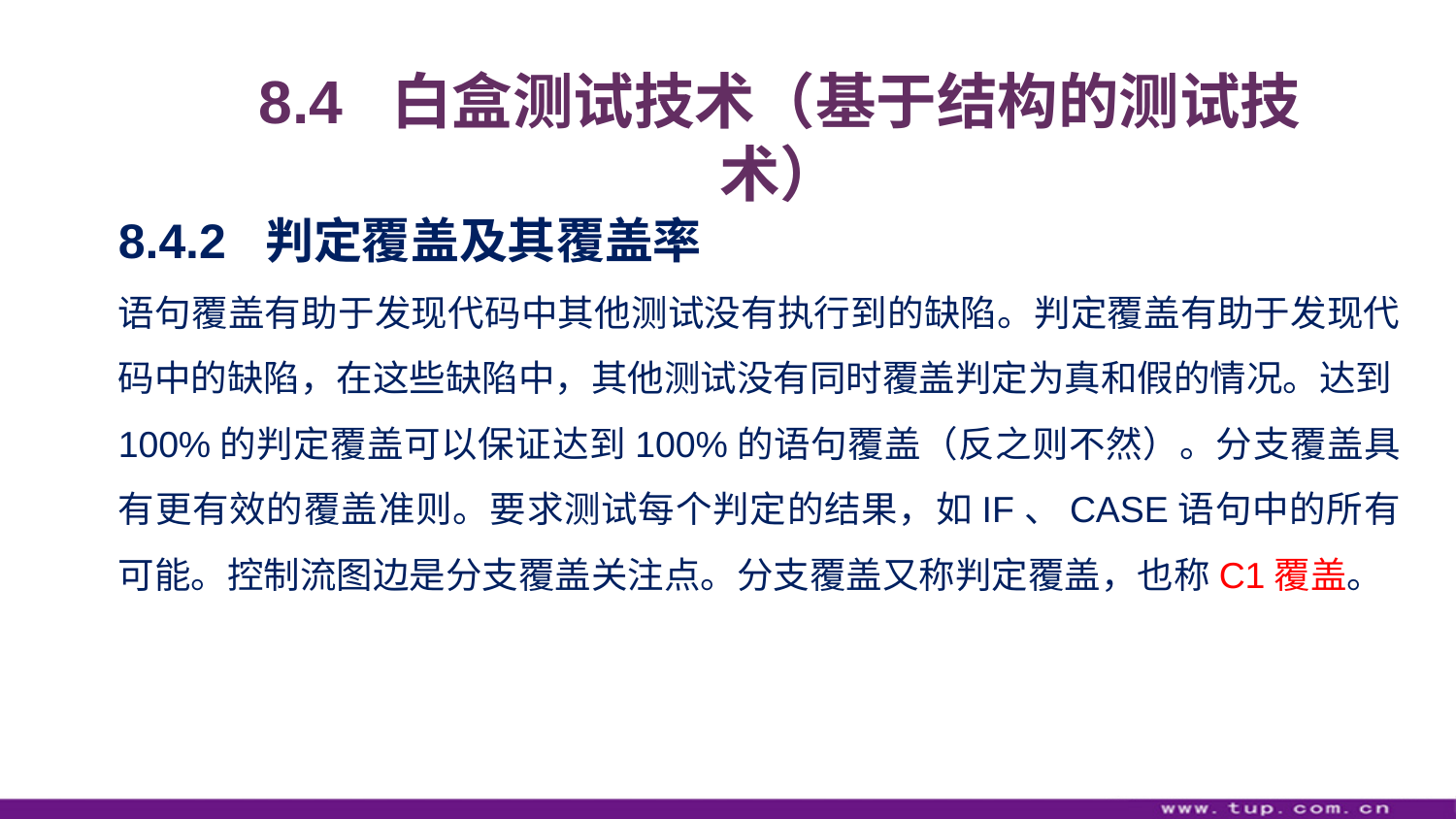

8.4  白盒测试技术（基于结构的测试技术）

8.4.2  判定覆盖及其覆盖率
语句覆盖有助于发现代码中其他测试没有执行到的缺陷。判定覆盖有助于发现代码中的缺陷，在这些缺陷中，其他测试没有同时覆盖判定为真和假的情况。达到100%的判定覆盖可以保证达到100%的语句覆盖（反之则不然）。分支覆盖具有更有效的覆盖准则。要求测试每个判定的结果，如IF、CASE语句中的所有可能。控制流图边是分支覆盖关注点。分支覆盖又称判定覆盖，也称C1覆盖。